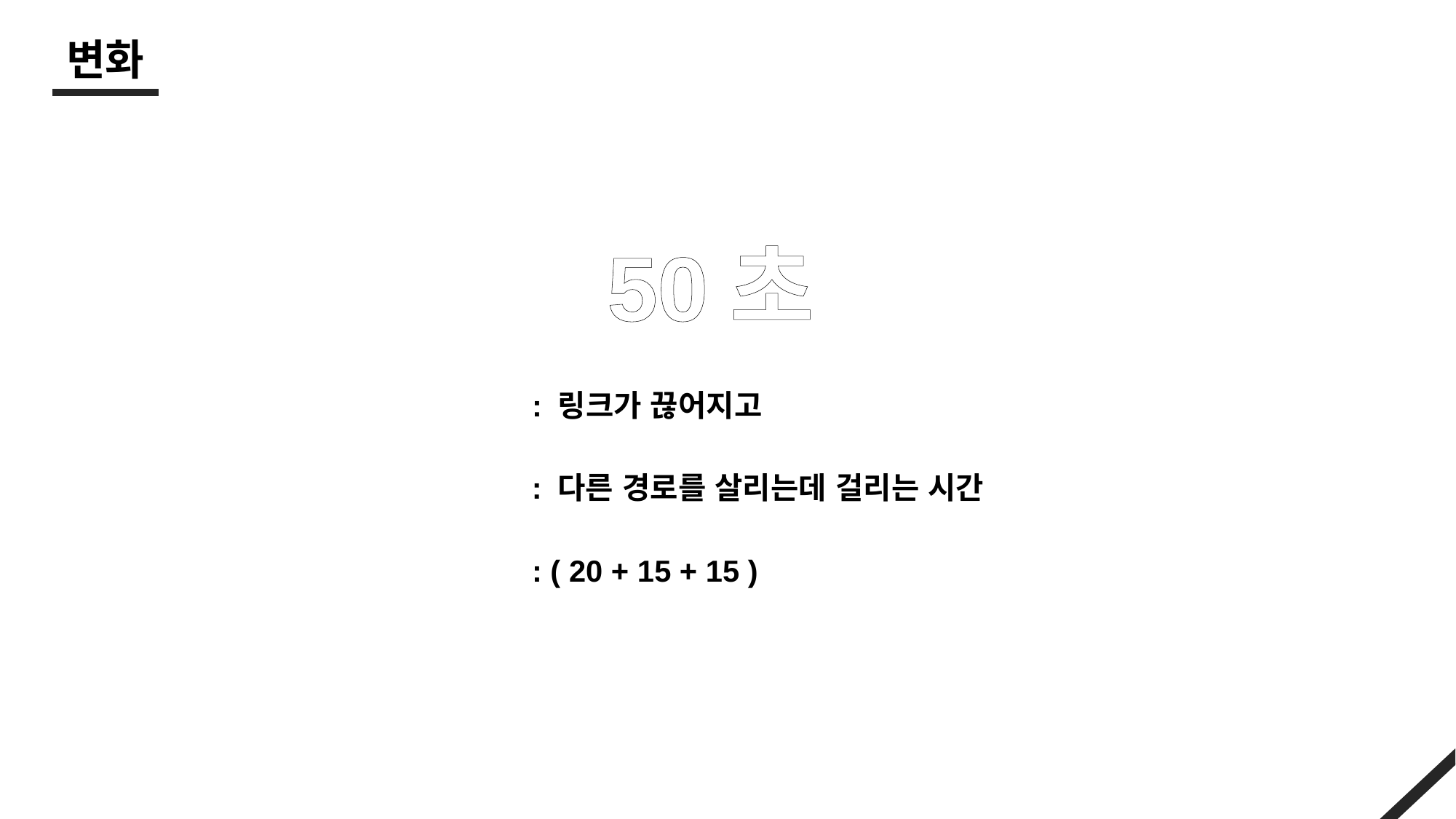

변화

50초
: 링크가 끊어지고
: 다른 경로를 살리는데 걸리는 시간
: ( 20 + 15 + 15 )